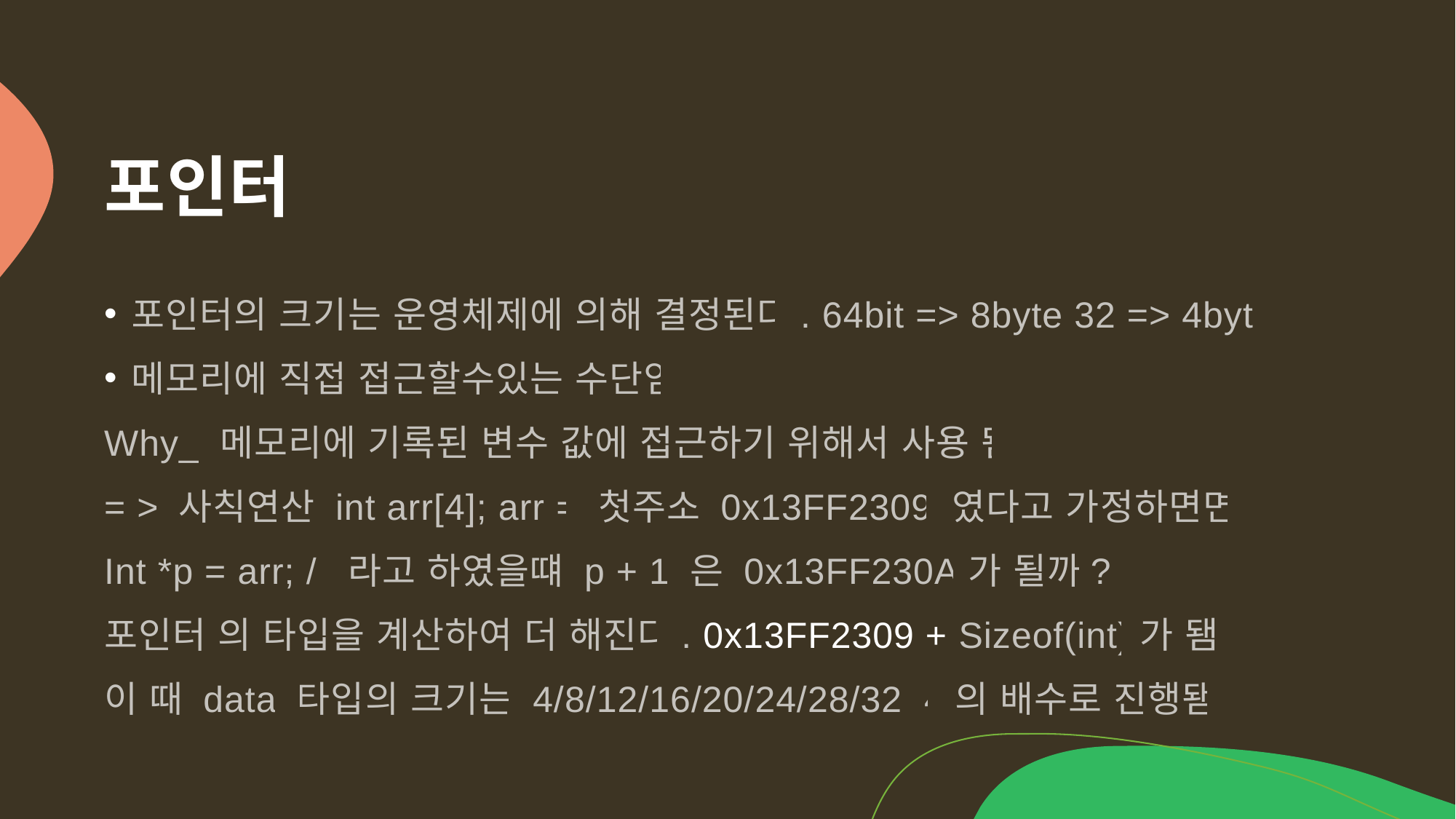

# 포인터
포인터의 크기는 운영체제에 의해 결정된다. 64bit => 8byte 32 => 4byte
메모리에 직접 접근할수있는 수단임
Why_ 메모리에 기록된 변수 값에 접근하기 위해서 사용 됌
= > 사칙연산 int arr[4]; arr = 첫주소 0x13FF2309 였다고 가정하면면
Int *p = arr; // 라고 하였을떄 p + 1 은 0x13FF230A가 될까?
포인터 의 타입을 계산하여 더 해진다. 0x13FF2309 + Sizeof(int)가 됌
이 때 data 타입의 크기는 4/8/12/16/20/24/28/32  4의 배수로 진행됌